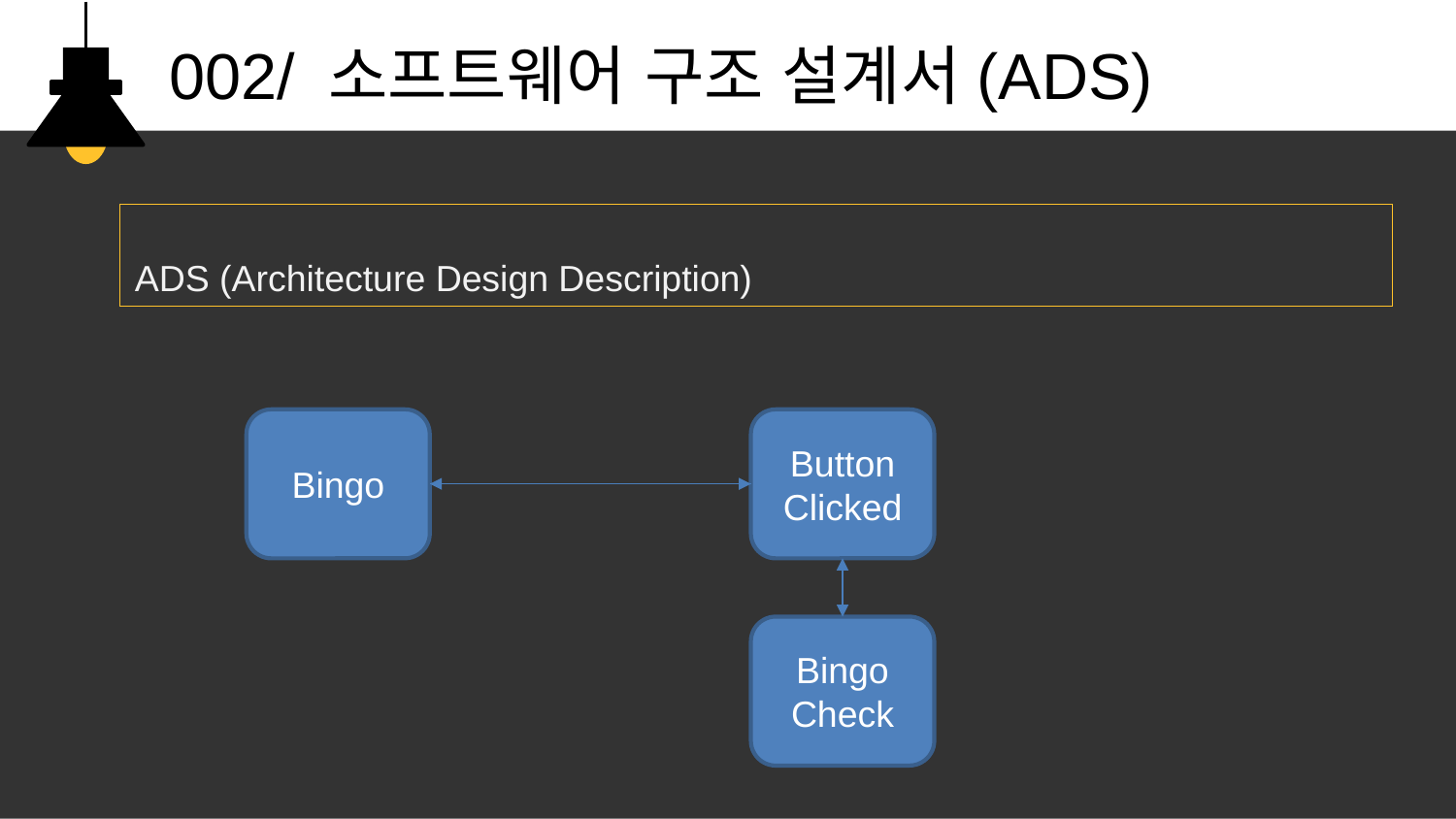

002/ 소프트웨어 구조 설계서(ADS)

ADS (Architecture Design Description)
Bingo
Button
Clicked
Bingo
Check